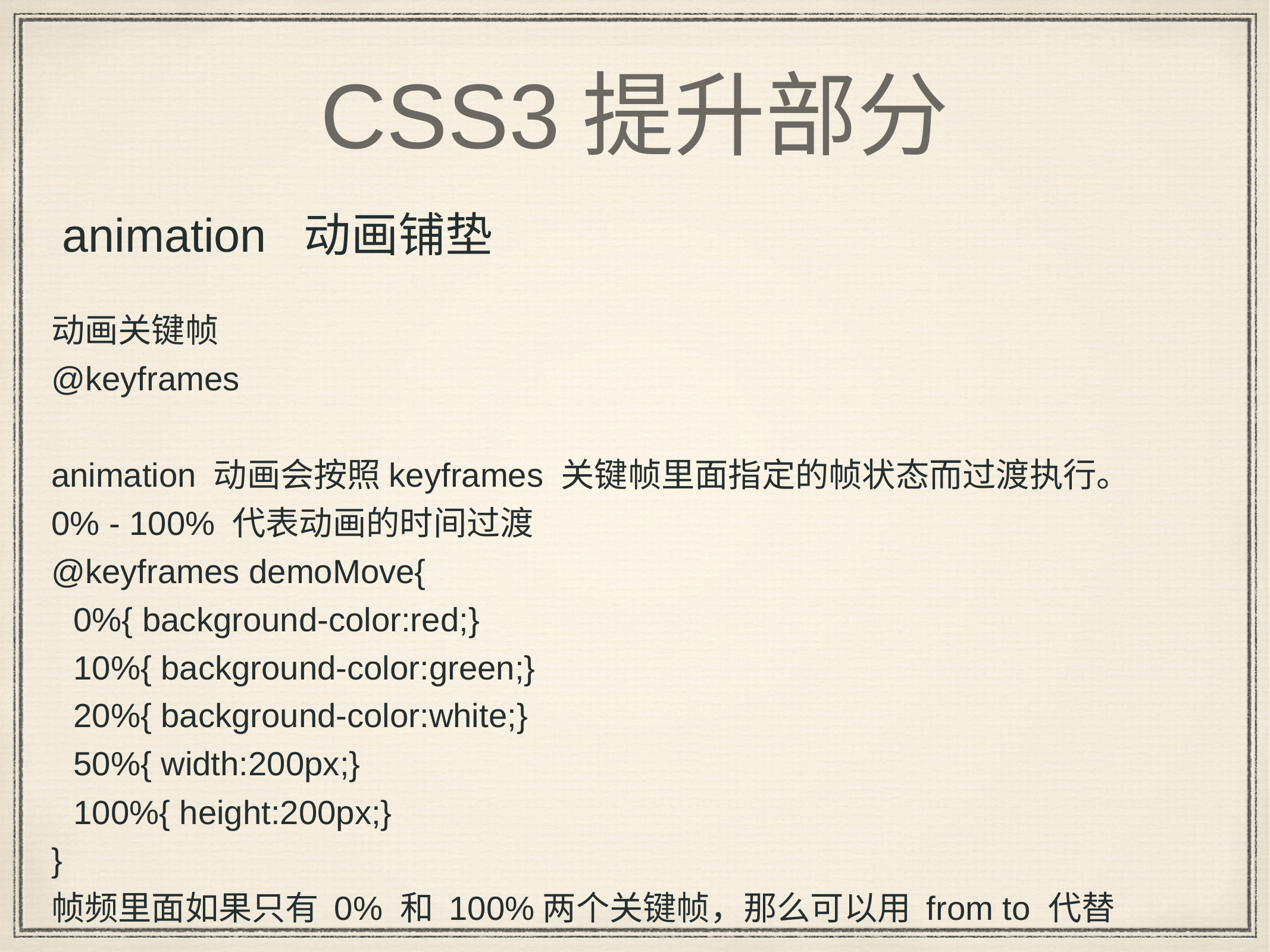

# CSS3提升部分
animation  动画铺垫
动画关键帧
@keyframes

animation 动画会按照keyframes 关键帧里面指定的帧状态而过渡执行。
0% - 100% 代表动画的时间过渡
@keyframes demoMove{
0%{ background-color:red;}
10%{ background-color:green;}
20%{ background-color:white;}
50%{ width:200px;}
100%{ height:200px;}
}
帧频里面如果只有 0% 和 100%两个关键帧，那么可以用 from to 代替